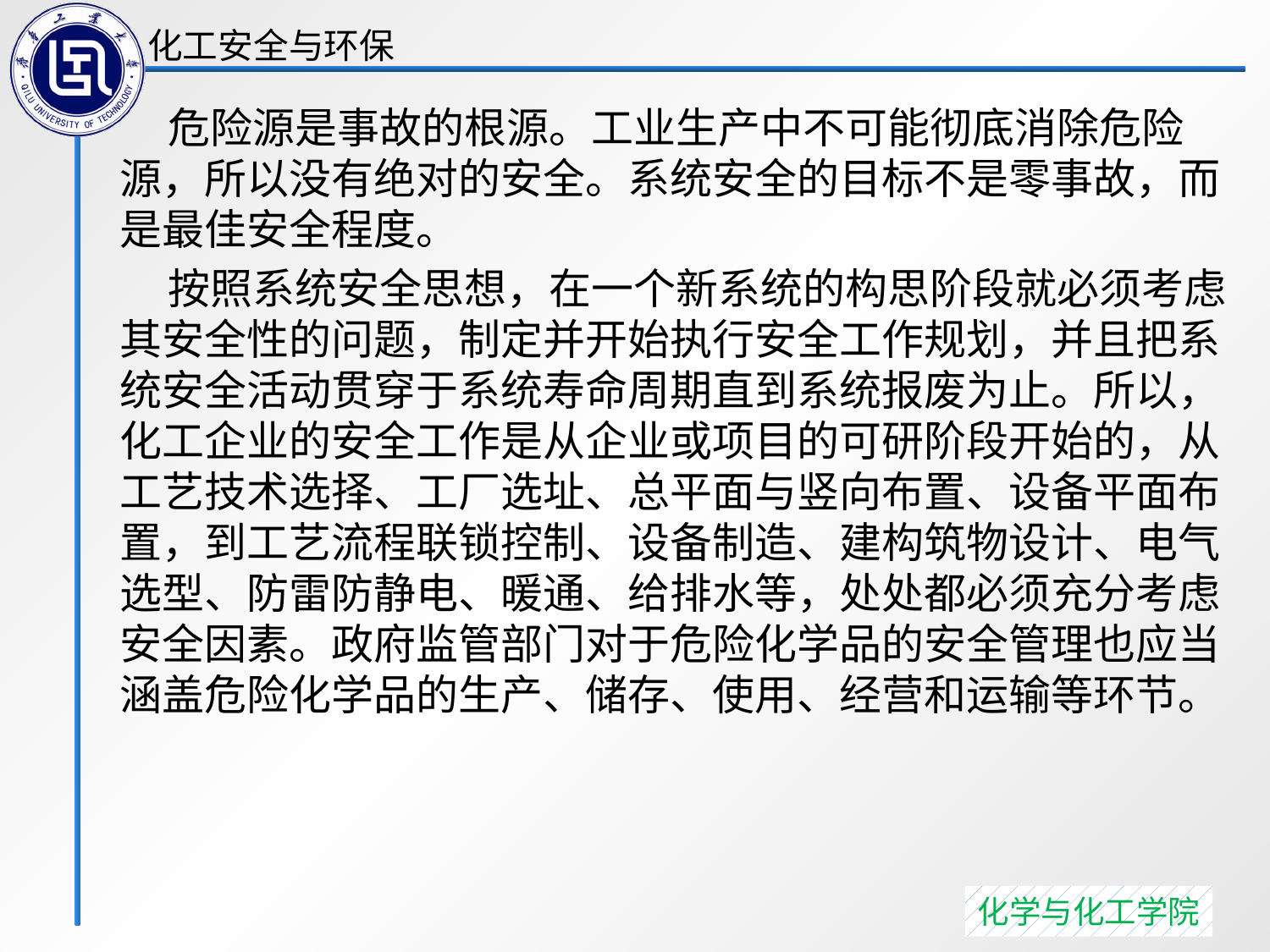

危险源是事故的根源。工业生产中不可能彻底消除危险源，所以没有绝对的安全。系统安全的目标不是零事故，而是最佳安全程度。
    按照系统安全思想，在一个新系统的构思阶段就必须考虑其安全性的问题，制定并开始执行安全工作规划，并且把系统安全活动贯穿于系统寿命周期直到系统报废为止。所以，化工企业的安全工作是从企业或项目的可研阶段开始的，从工艺技术选择、工厂选址、总平面与竖向布置、设备平面布置，到工艺流程联锁控制、设备制造、建构筑物设计、电气选型、防雷防静电、暖通、给排水等，处处都必须充分考虑安全因素。政府监管部门对于危险化学品的安全管理也应当涵盖危险化学品的生产、储存、使用、经营和运输等环节。